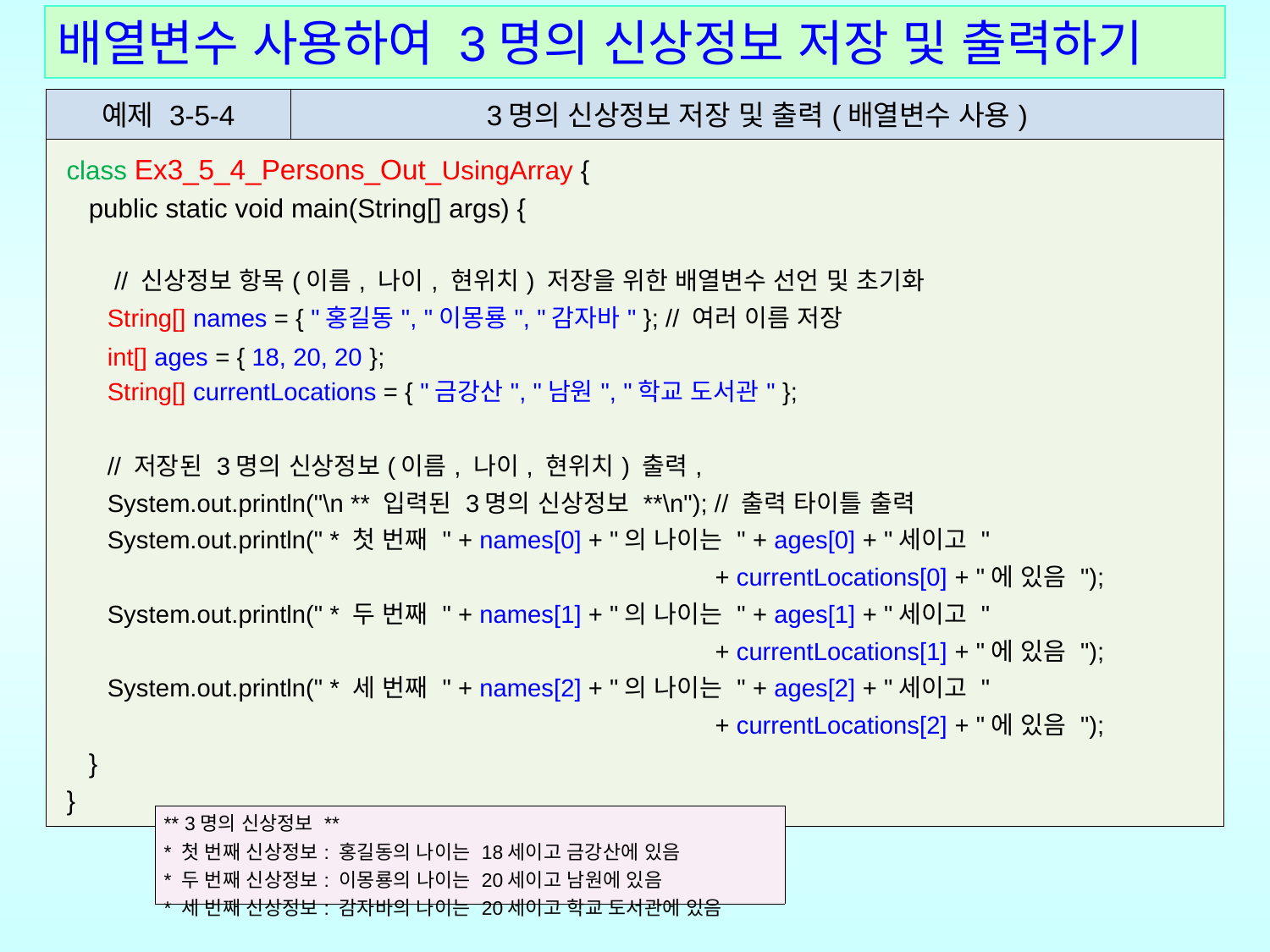

배열변수 사용하여 3명의 신상정보 저장 및 출력하기
| 예제 3-5-4 | 3명의 신상정보 저장 및 출력(배열변수 사용) |
| --- | --- |
| class Ex3\_5\_4\_Persons\_Out\_UsingArray { public static void main(String[] args) { // 신상정보 항목(이름, 나이, 현위치) 저장을 위한 배열변수 선언 및 초기화 String[] names = { "홍길동", "이몽룡", "감자바" }; // 여러 이름 저장 int[] ages = { 18, 20, 20 }; String[] currentLocations = { "금강산", "남원", "학교 도서관" }; // 저장된 3명의 신상정보(이름, 나이, 현위치) 출력, System.out.println("\n \*\* 입력된 3명의 신상정보 \*\*\n"); // 출력 타이틀 출력 System.out.println(" \* 첫 번째 " + names[0] + "의 나이는 " + ages[0] + "세이고 " + currentLocations[0] + "에 있음 "); System.out.println(" \* 두 번째 " + names[1] + "의 나이는 " + ages[1] + "세이고 " + currentLocations[1] + "에 있음 "); System.out.println(" \* 세 번째 " + names[2] + "의 나이는 " + ages[2] + "세이고 " + currentLocations[2] + "에 있음 "); } } |  |
| \*\* 3명의 신상정보 \*\* \* 첫 번째 신상정보: 홍길동의 나이는 18세이고 금강산에 있음 \* 두 번째 신상정보: 이몽룡의 나이는 20세이고 남원에 있음 \* 세 번째 신상정보: 감자바의 나이는 20세이고 학교 도서관에 있음 |
| --- |